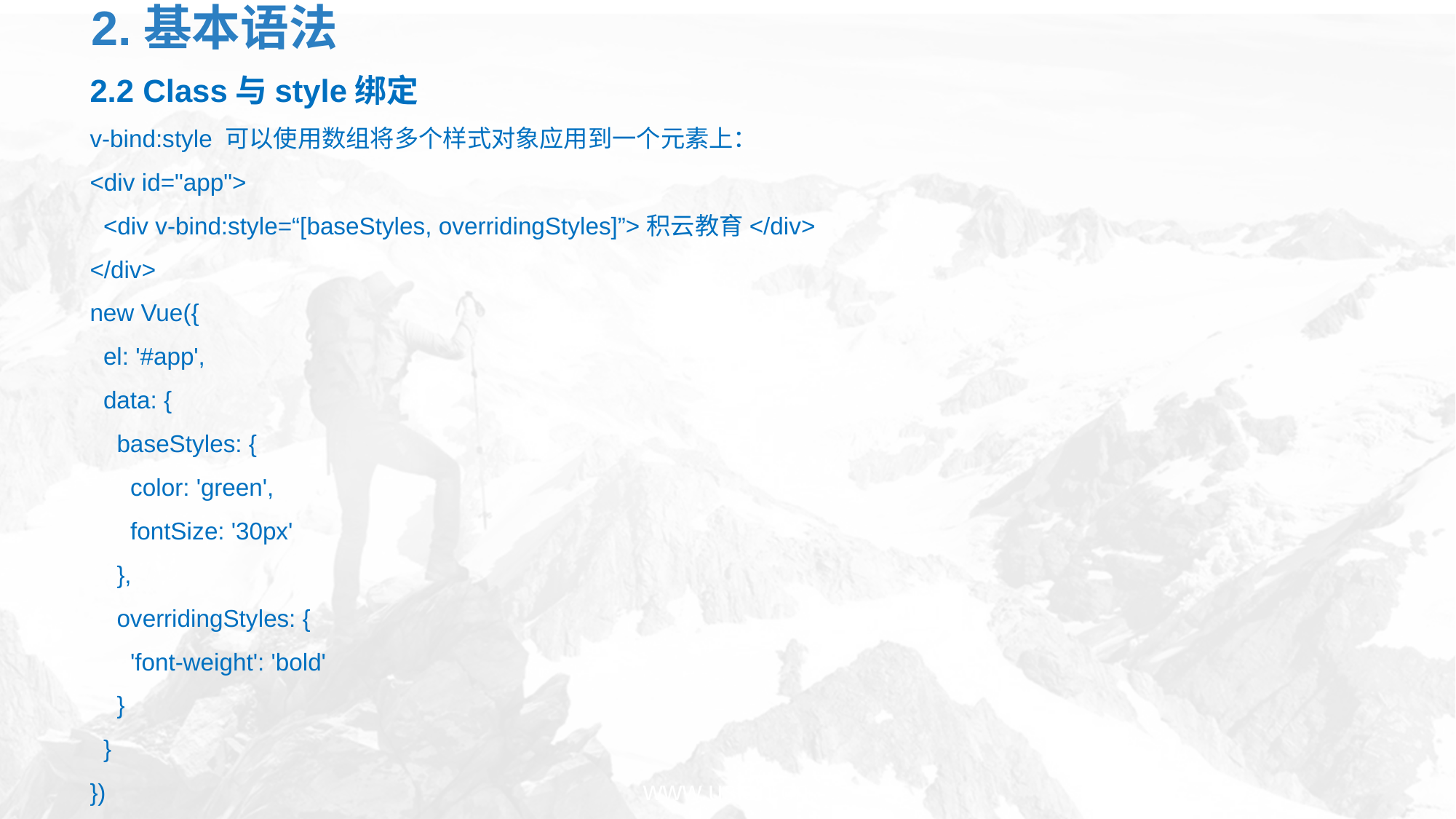

# 2.基本语法
2.2 Class与style绑定
v-bind:style 可以使用数组将多个样式对象应用到一个元素上：
<div id="app">
  <div v-bind:style=“[baseStyles, overridingStyles]”>积云教育</div>
</div>
new Vue({
  el: '#app',
  data: {
    baseStyles: {
      color: 'green',
      fontSize: '30px'
    },
    overridingStyles: {
      'font-weight': 'bold'
    }
  }
})
www.usian.cn